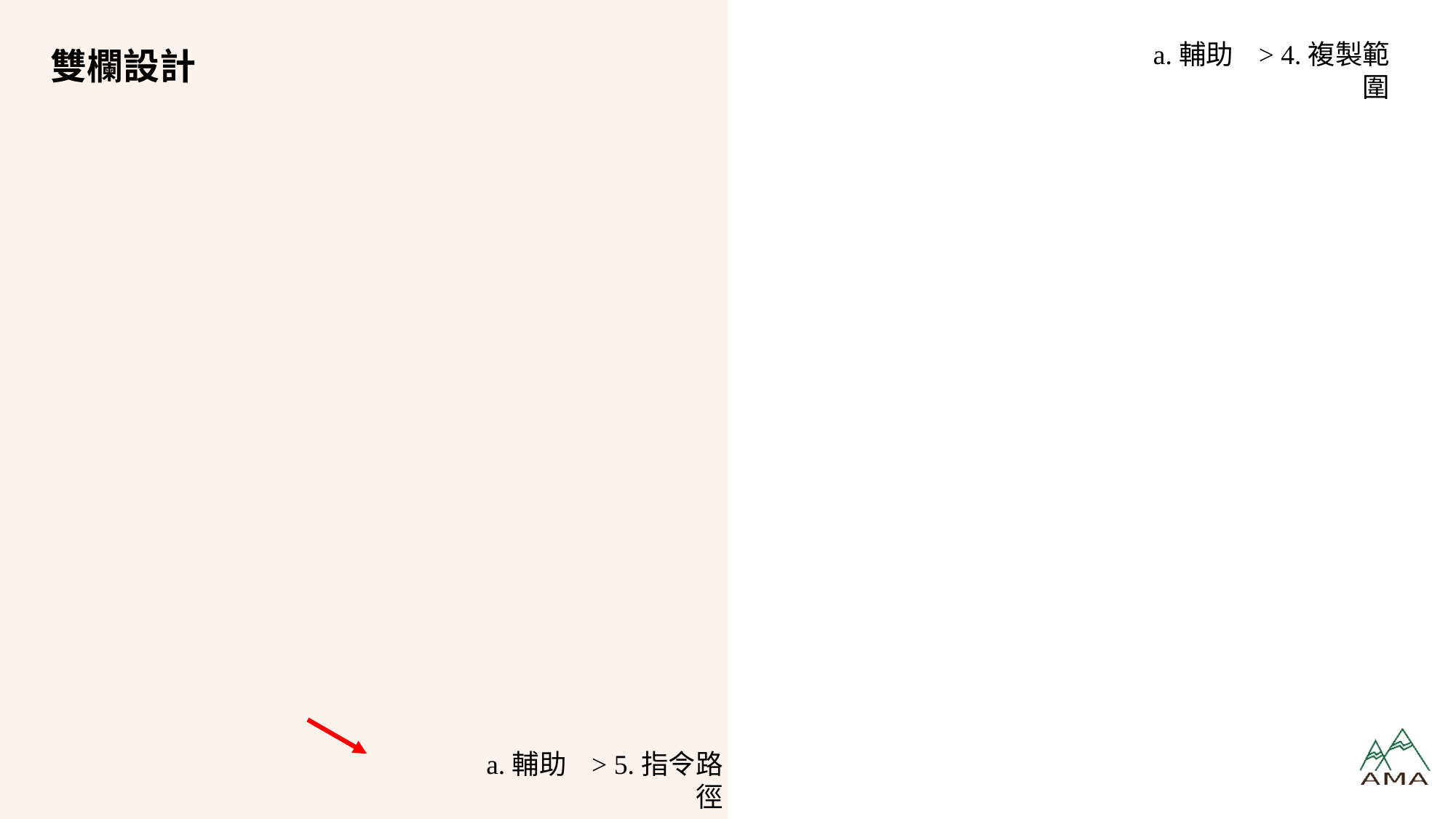

# 雙欄設計
a.輔助   > 4.複製範圍
a.輔助   > 5.指令路徑